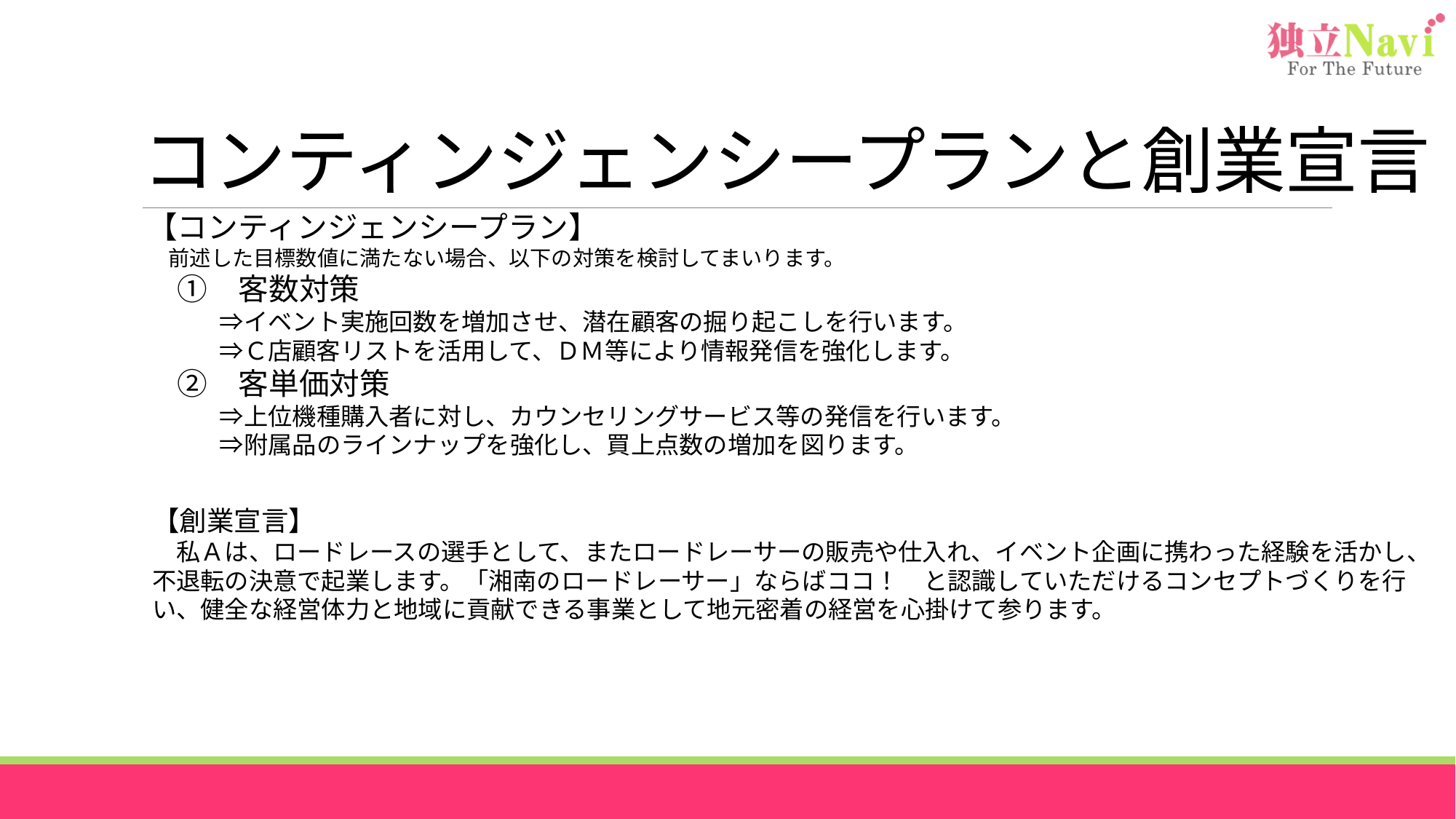

# コンティンジェンシープランと創業宣言
【コンティンジェンシープラン】
　前述した目標数値に満たない場合、以下の対策を検討してまいります。
　①　客数対策
　　　⇒イベント実施回数を増加させ、潜在顧客の掘り起こしを行います。
　　　⇒Ｃ店顧客リストを活用して、ＤＭ等により情報発信を強化します。
　②　客単価対策
　　　⇒上位機種購入者に対し、カウンセリングサービス等の発信を行います。
　　　⇒附属品のラインナップを強化し、買上点数の増加を図ります。
【創業宣言】
　私Ａは、ロードレースの選手として、またロードレーサーの販売や仕入れ、イベント企画に携わった経験を活かし、不退転の決意で起業します。「湘南のロードレーサー」ならばココ！　と認識していただけるコンセプトづくりを行い、健全な経営体力と地域に貢献できる事業として地元密着の経営を心掛けて参ります。